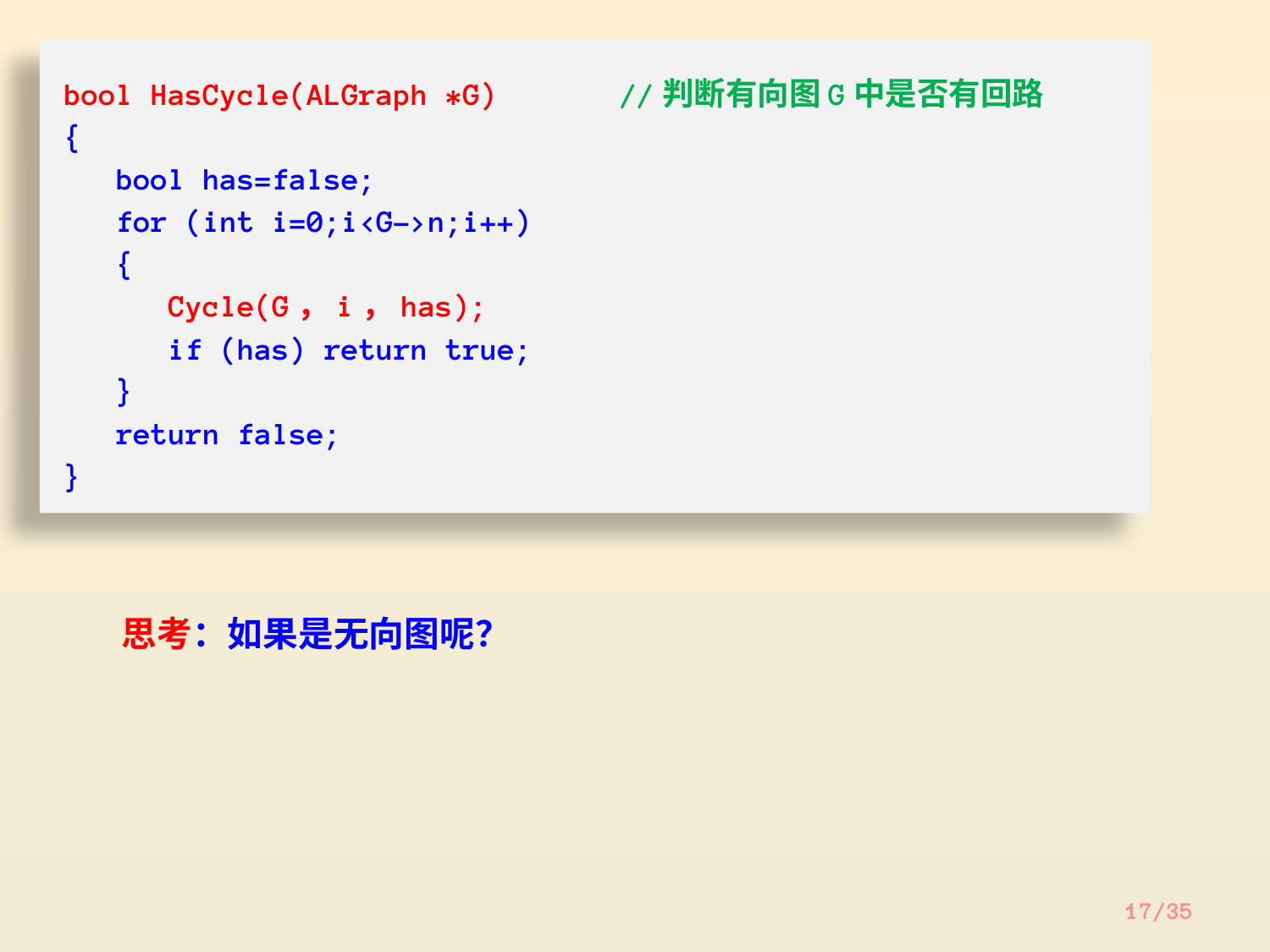

bool HasCycle(ALGraph *G)       //判断有向图G中是否有回路
{
   bool has=false;
   for (int i=0;i<G->n;i++)
   {
      Cycle(G，i，has);
      if (has) return true;
   }
   return false;
}
思考：如果是无向图呢？
17/35